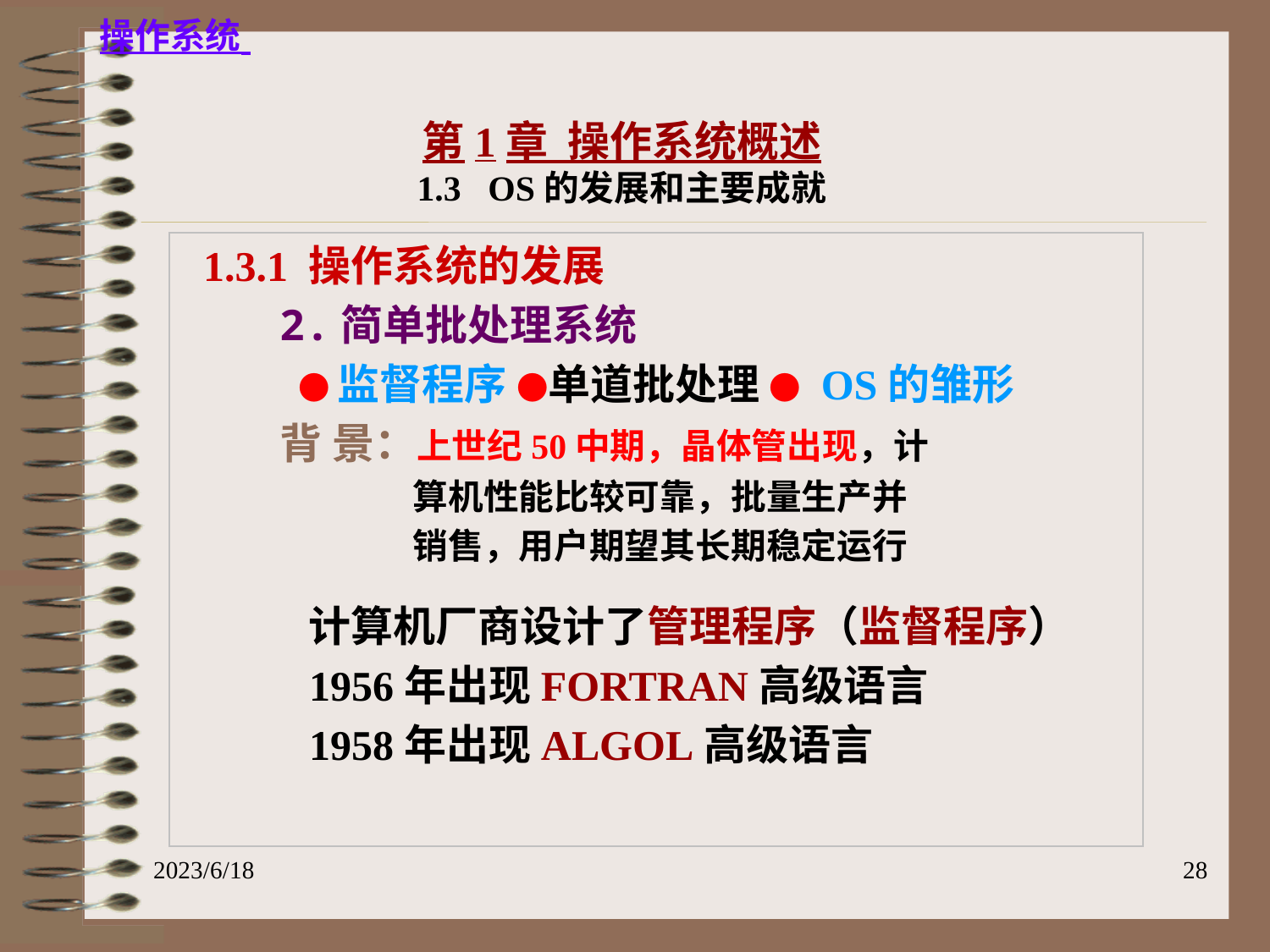

第1章  操作系统概述
1.3   OS的发展和主要成就

1.3.1 操作系统的发展
   2.简单批处理系统
          ●监督程序 ●单道批处理 ● OS的雏形
       背 景：上世纪50中期，晶体管出现，计
                         算机性能比较可靠，批量生产并
                         销售，用户期望其长期稳定运行

          计算机厂商设计了管理程序（监督程序）
          1956年出现FORTRAN高级语言
          1958年出现ALGOL高级语言
2023/6/18
28